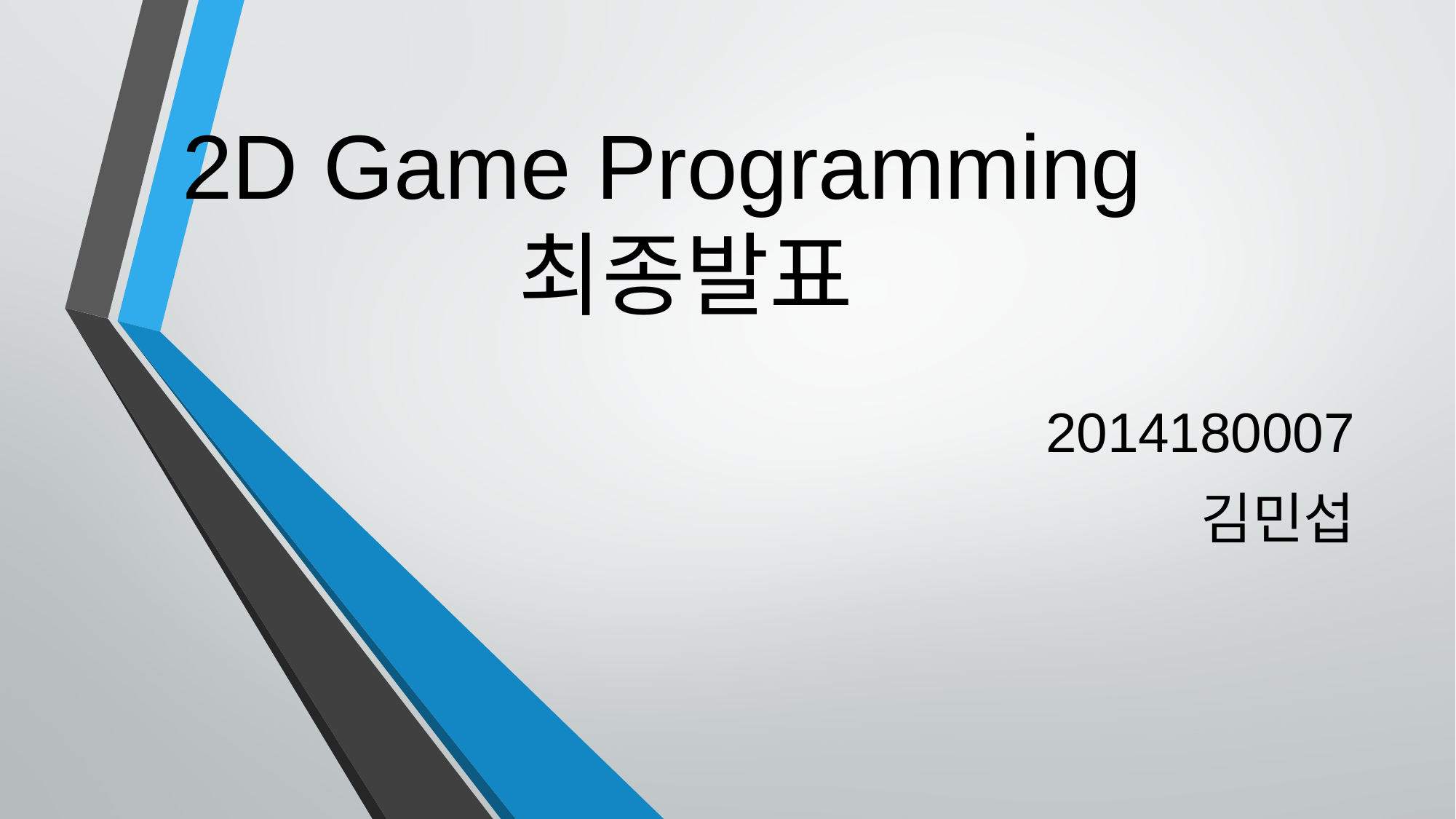

# 2D Game Programming 최종발표
2014180007
 김민섭